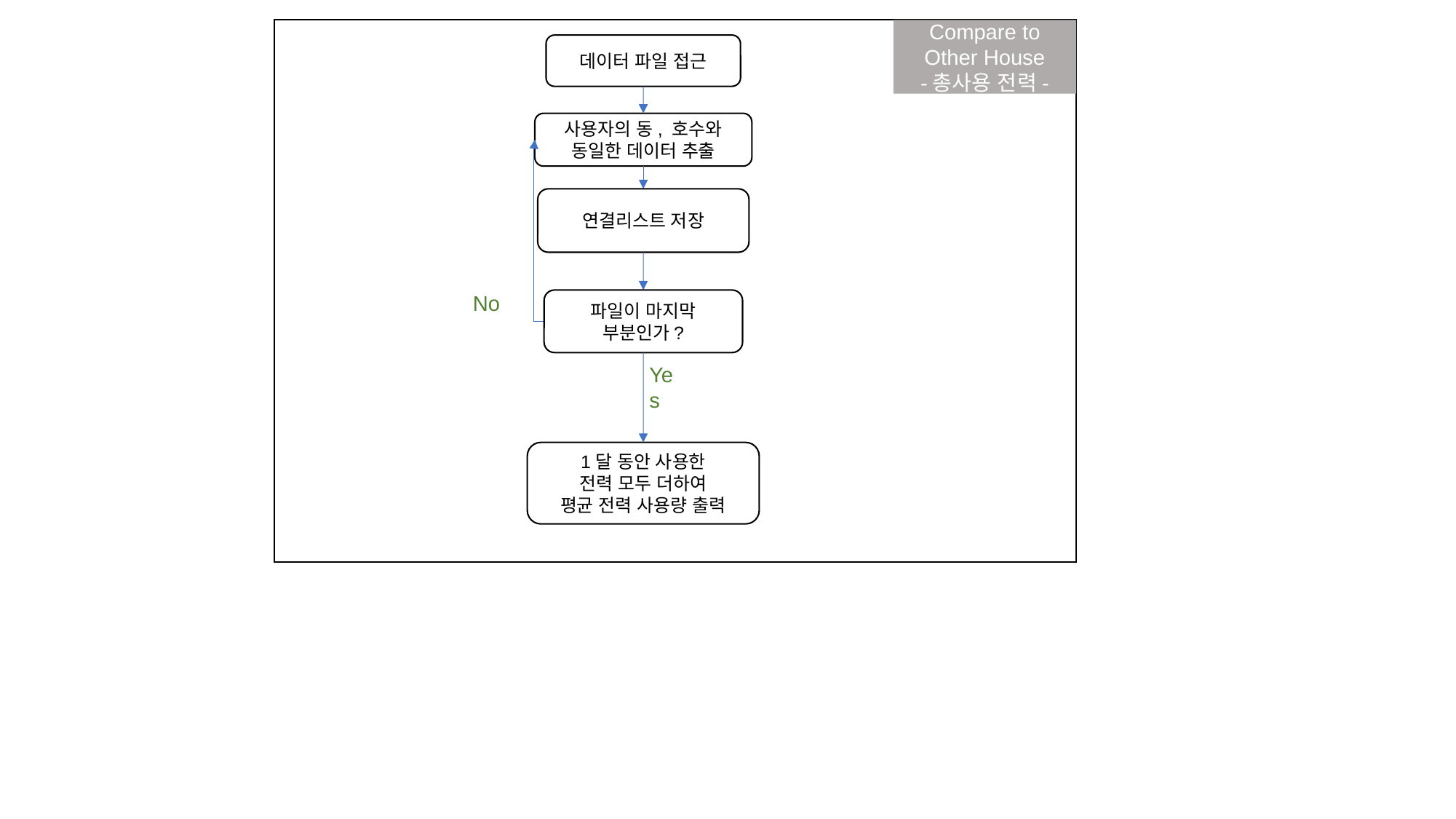

Compare to
Other House
-총사용 전력-

데이터 파일 접근
사용자의 동, 호수와
동일한 데이터 추출
연결리스트 저장
No
파일이 마지막
부분인가?
Yes
1달 동안 사용한
전력 모두 더하여
평균 전력 사용량 출력